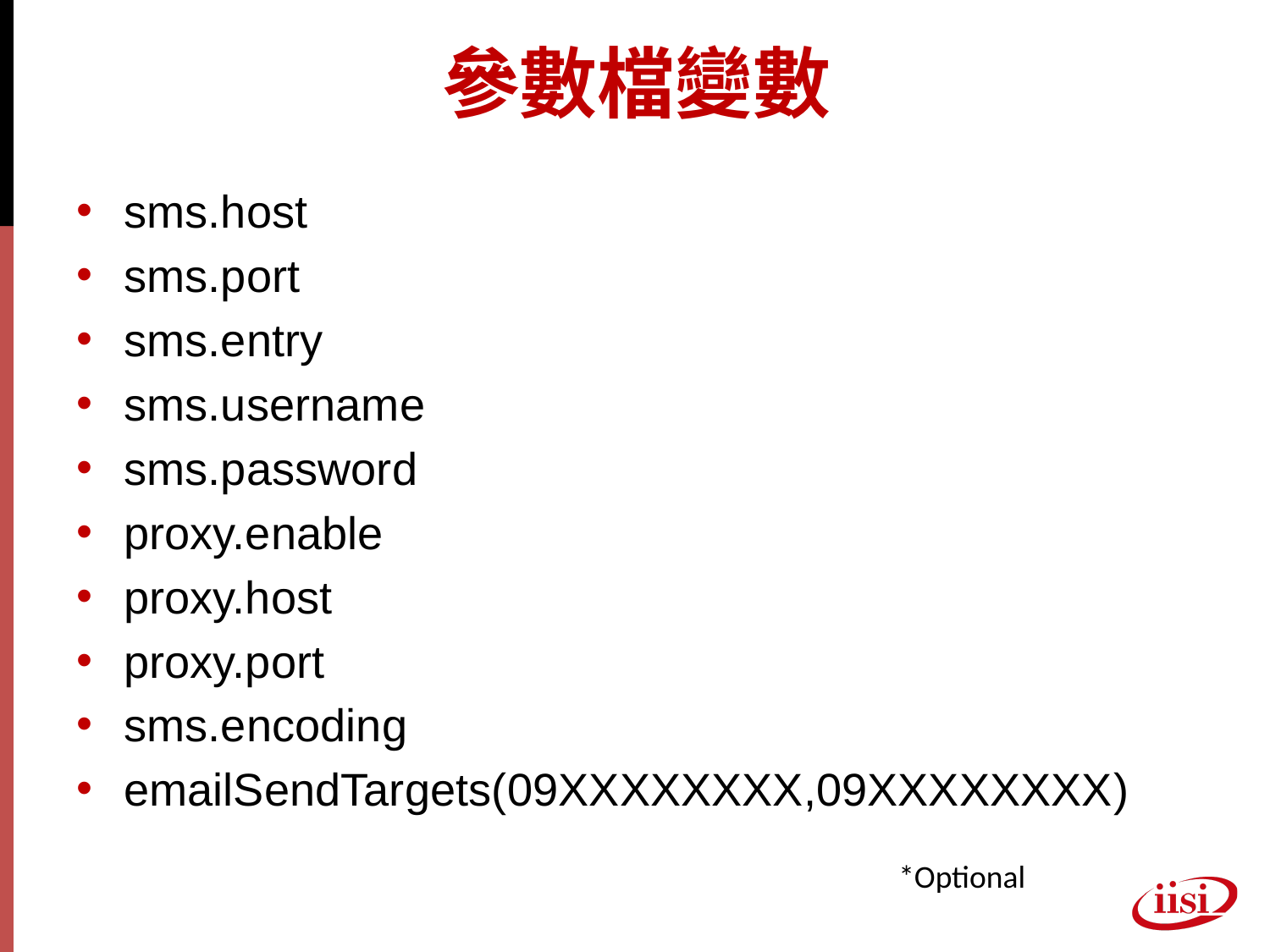

# 參數檔變數
sms.host
sms.port
sms.entry
sms.username
sms.password
proxy.enable
proxy.host
proxy.port
sms.encoding
emailSendTargets(09XXXXXXXX,09XXXXXXXX)

*Optional